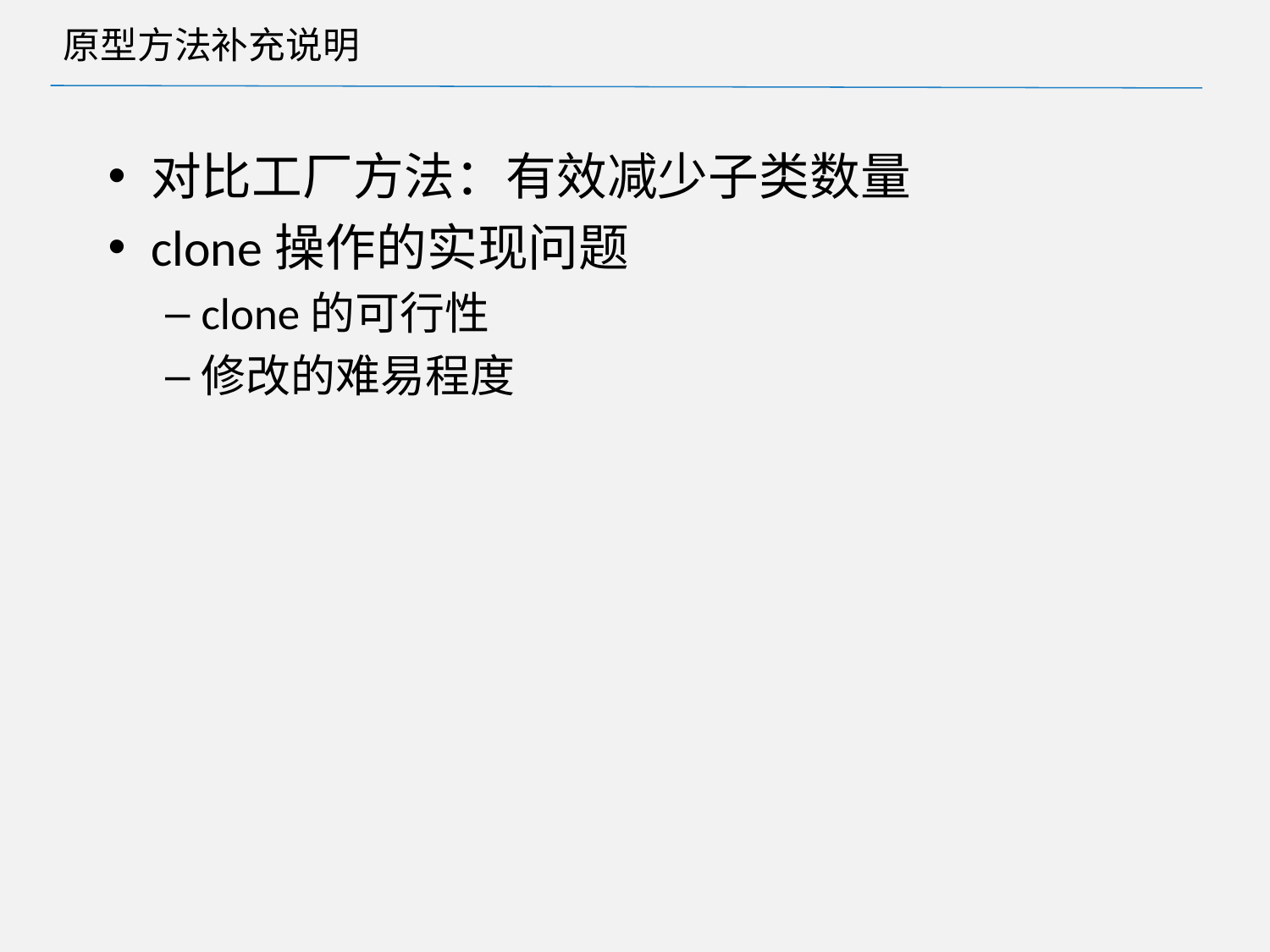

# 原型方法补充说明
对比工厂方法：有效减少子类数量
clone操作的实现问题
clone的可行性
修改的难易程度